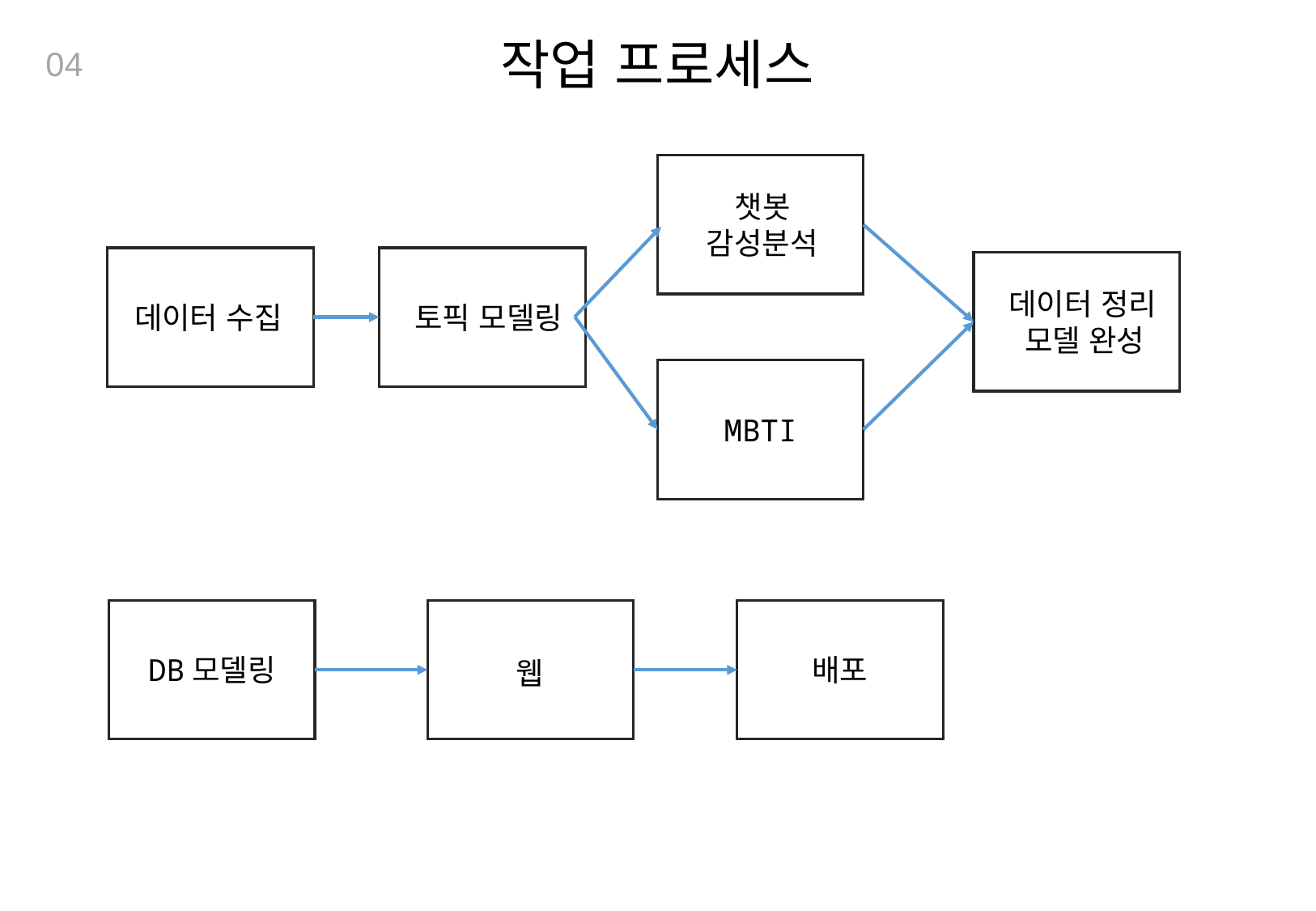

작업 프로세스
04

챗봇
감성분석
Transformer

데이터 수집

토픽 모델링

데이터 정리
 모델 완성

MBTI

DB모델링

배포

웹